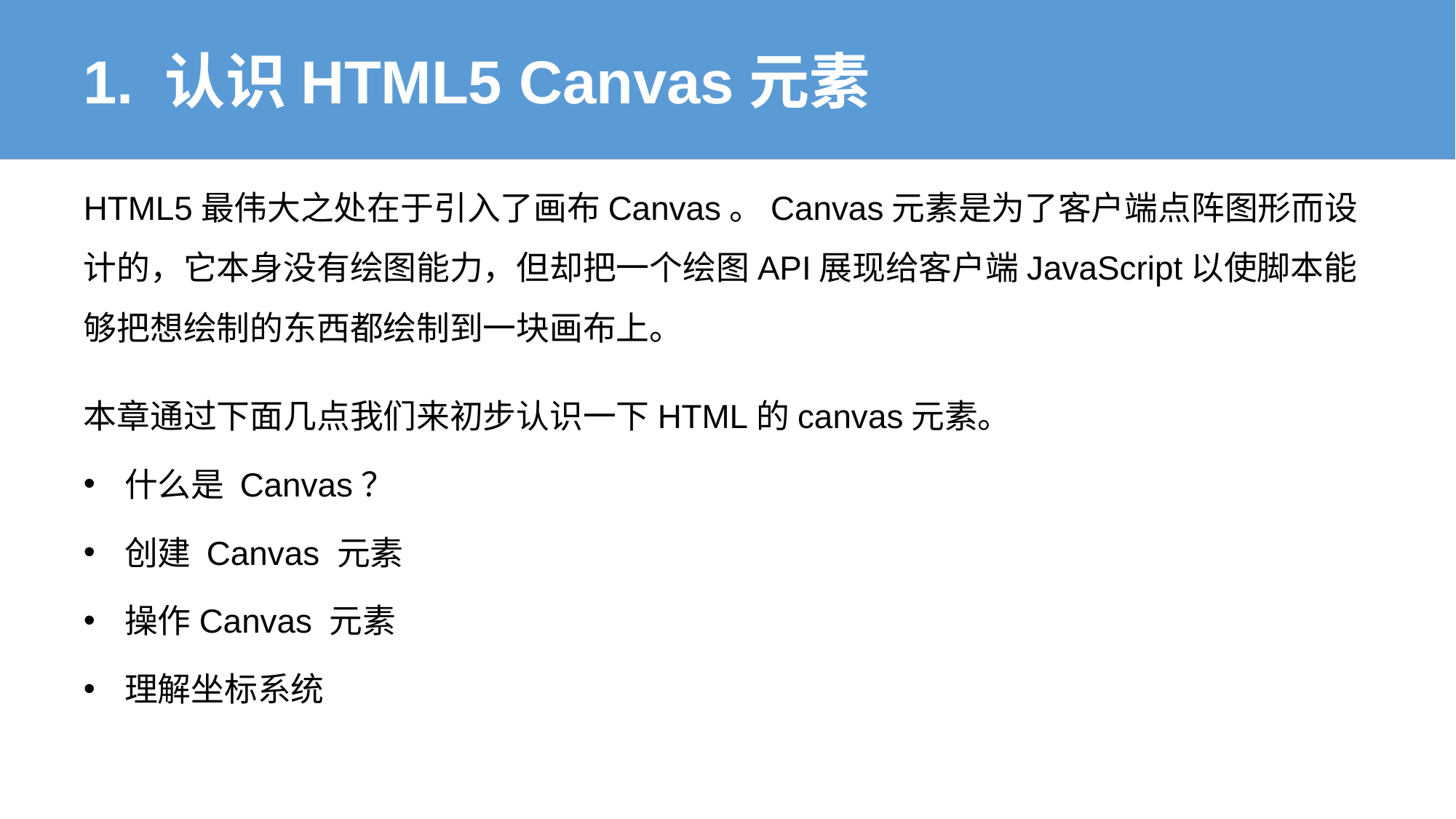

# 1. 认识HTML5 Canvas元素
HTML5最伟大之处在于引入了画布Canvas。Canvas元素是为了客户端点阵图形而设计的，它本身没有绘图能力，但却把一个绘图API展现给客户端JavaScript以使脚本能够把想绘制的东西都绘制到一块画布上。
本章通过下面几点我们来初步认识一下HTML的canvas元素。
什么是 Canvas？
创建 Canvas 元素
操作Canvas 元素
理解坐标系统